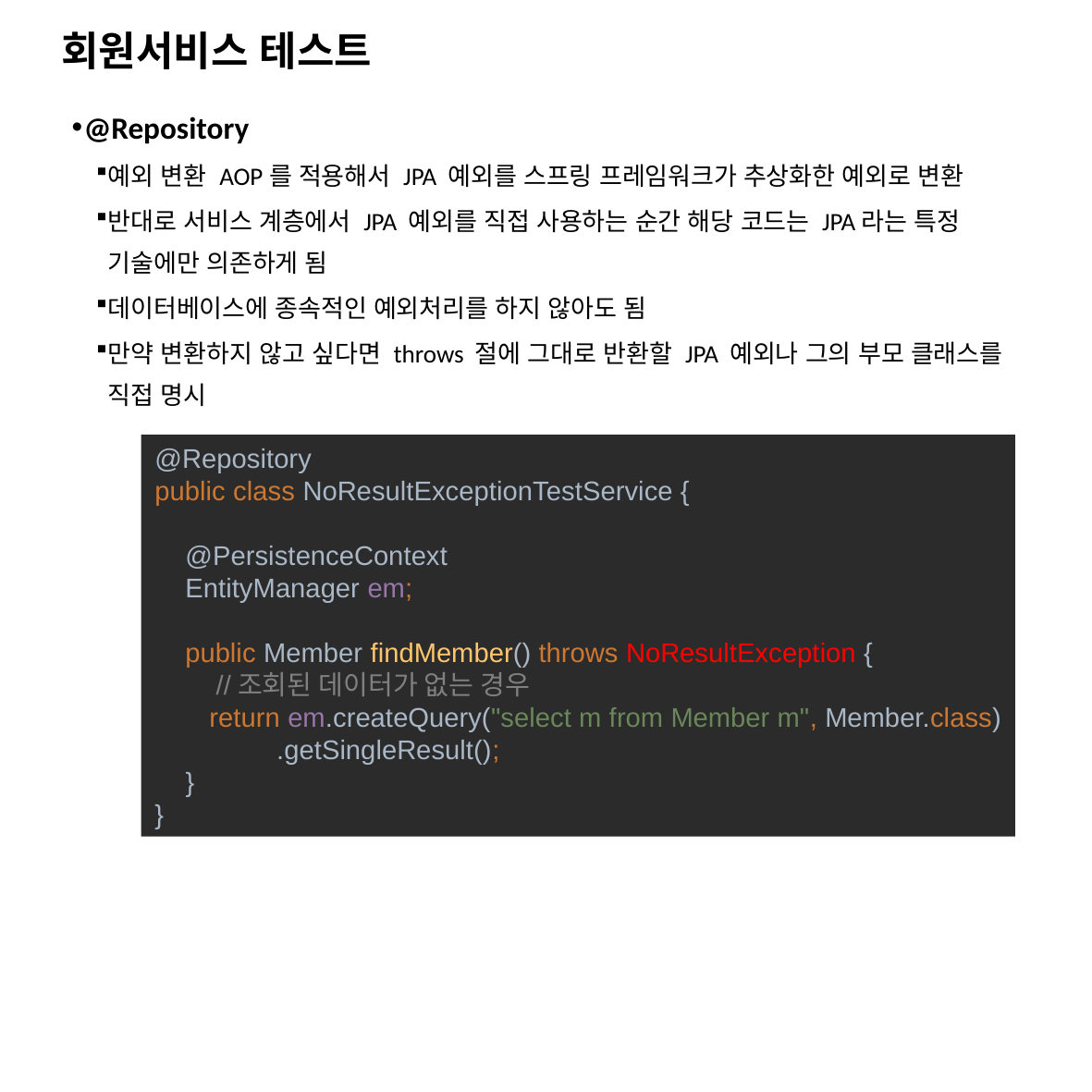

# 회원서비스 테스트
@Repository
예외 변환 AOP를 적용해서 JPA 예외를 스프링 프레임워크가 추상화한 예외로 변환
반대로 서비스 계층에서 JPA 예외를 직접 사용하는 순간 해당 코드는 JPA라는 특정 기술에만 의존하게 됨
데이터베이스에 종속적인 예외처리를 하지 않아도 됨
만약 변환하지 않고 싶다면 throws 절에 그대로 반환할 JPA 예외나 그의 부모 클래스를 직접 명시

@Repository
public class NoResultExceptionTestService {
    @PersistenceContext
    EntityManager em;
    public Member findMember() throws NoResultException {
        //조회된 데이터가 없는 경우
        return em.createQuery("select m from Member m", Member.class)
                .getSingleResult();
    }
}